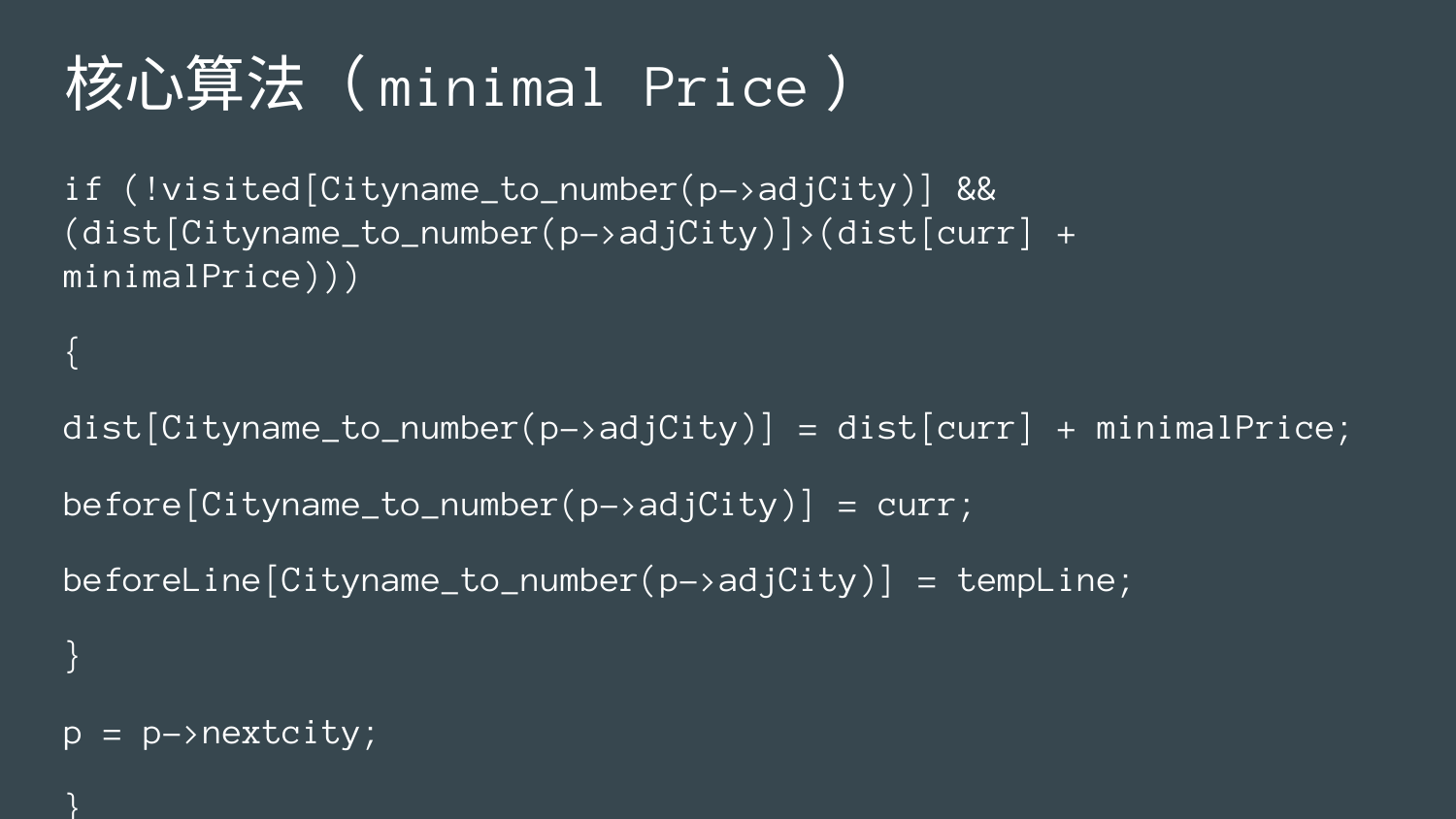

# 核心算法（minimal Price）
if (!visited[Cityname_to_number(p->adjCity)] && (dist[Cityname_to_number(p->adjCity)]>(dist[curr] + minimalPrice)))
{
dist[Cityname_to_number(p->adjCity)] = dist[curr] + minimalPrice;
before[Cityname_to_number(p->adjCity)] = curr;
beforeLine[Cityname_to_number(p->adjCity)] = tempLine;
}
p = p->nextcity;
}